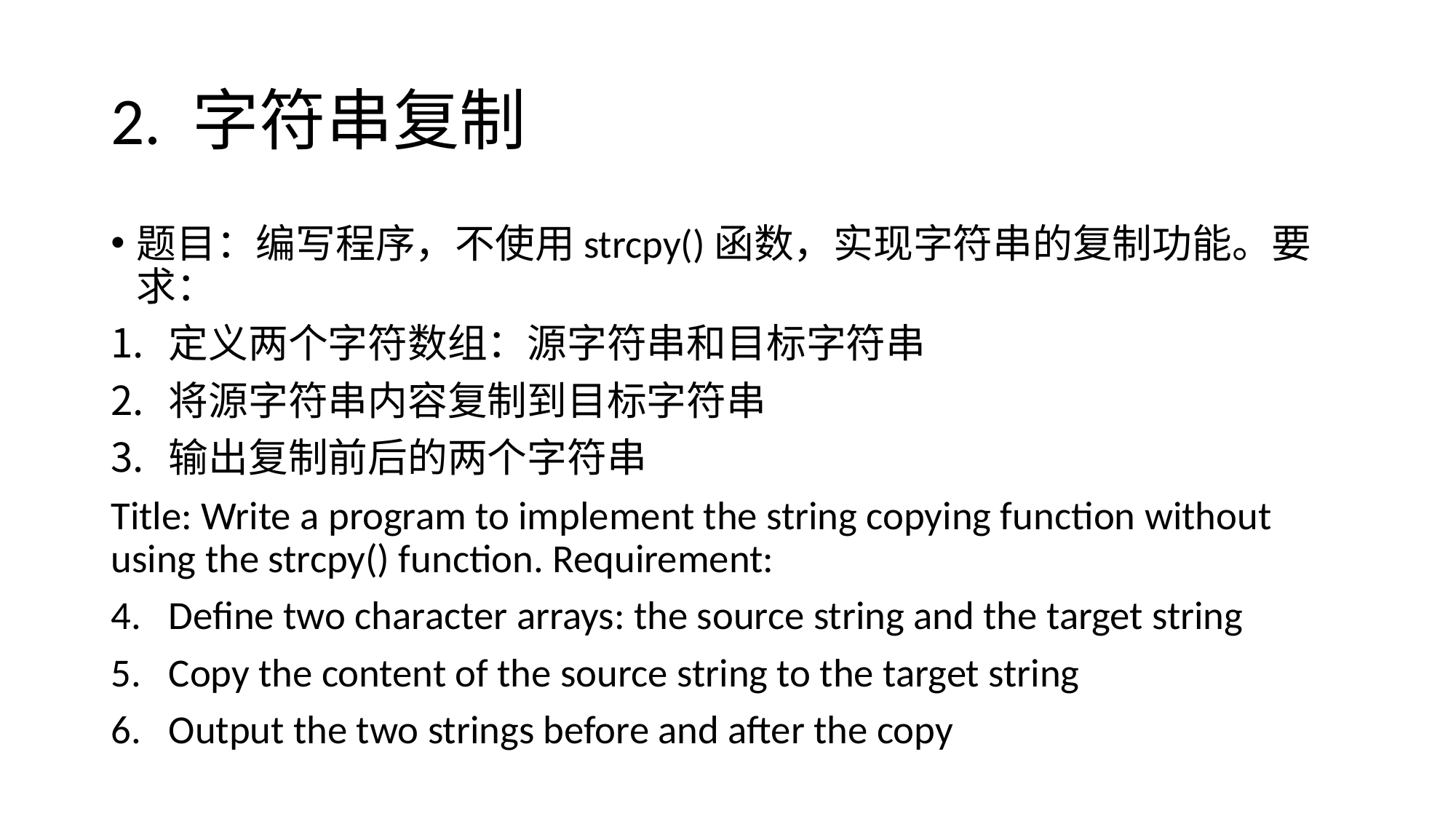

# 2. 字符串复制
题目：编写程序，不使用strcpy()函数，实现字符串的复制功能。要求：
定义两个字符数组：源字符串和目标字符串
将源字符串内容复制到目标字符串
输出复制前后的两个字符串
Title: Write a program to implement the string copying function without using the strcpy() function. Requirement:
Define two character arrays: the source string and the target string
Copy the content of the source string to the target string
Output the two strings before and after the copy